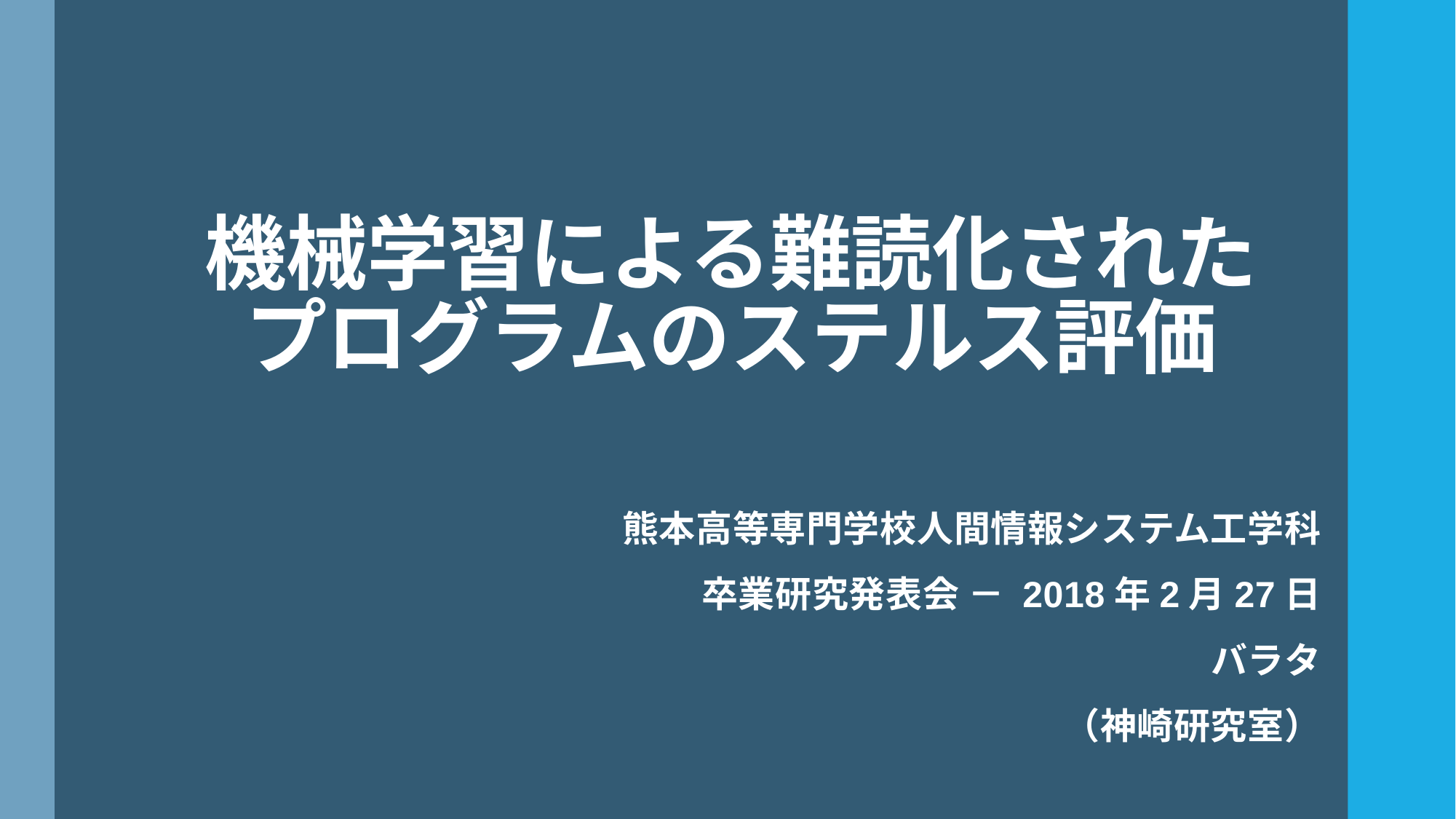

# 機械学習による難読化された プログラムのステルス評価
熊本高等専門学校人間情報システム工学科
卒業研究発表会 － 2018年2月27日
バラタ
（神崎研究室）